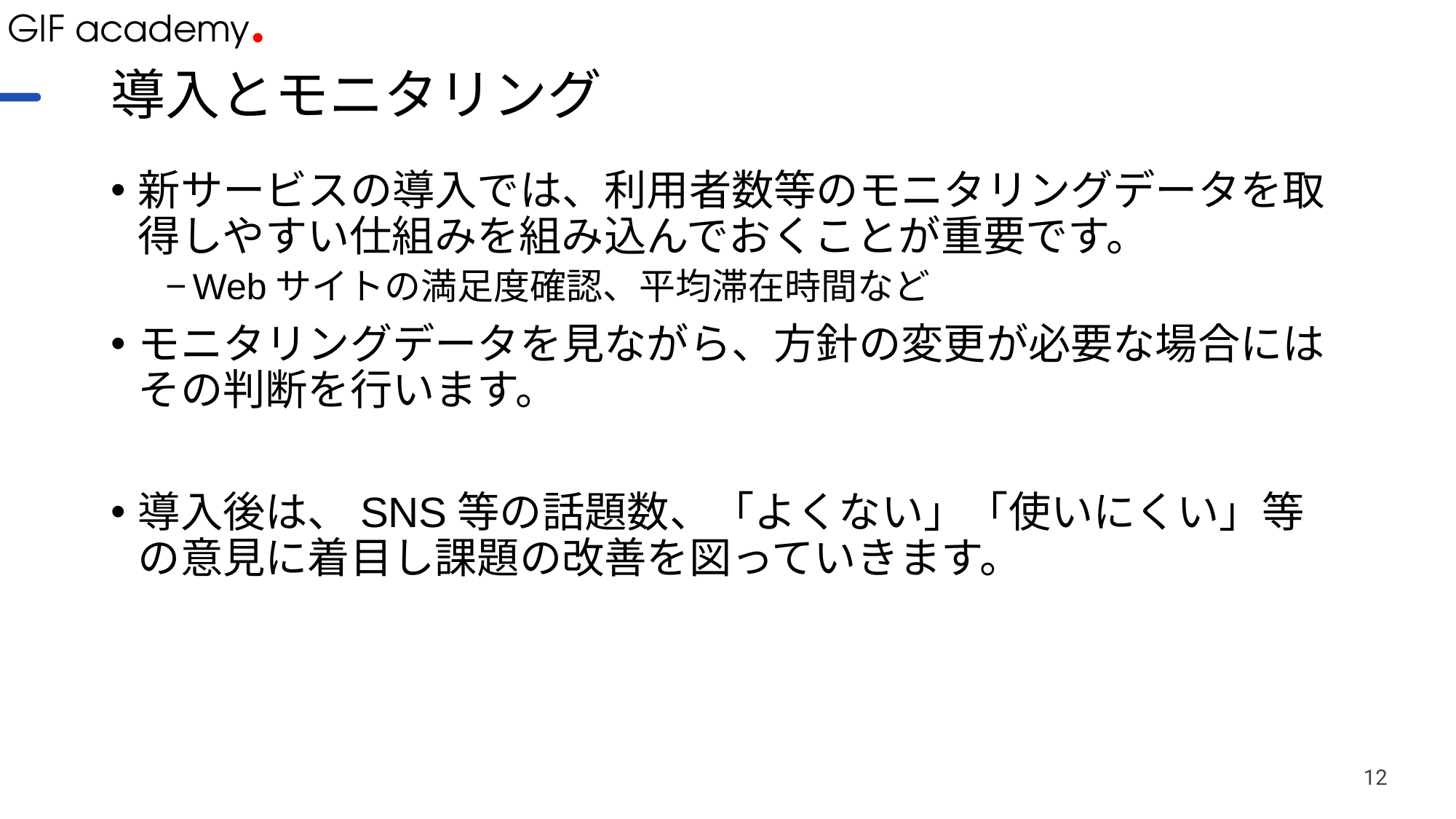

# 導入とモニタリング
新サービスの導入では、利用者数等のモニタリングデータを取得しやすい仕組みを組み込んでおくことが重要です。
Webサイトの満足度確認、平均滞在時間など
モニタリングデータを見ながら、方針の変更が必要な場合にはその判断を行います。

導入後は、SNS等の話題数、「よくない」「使いにくい」等の意見に着目し課題の改善を図っていきます。
12